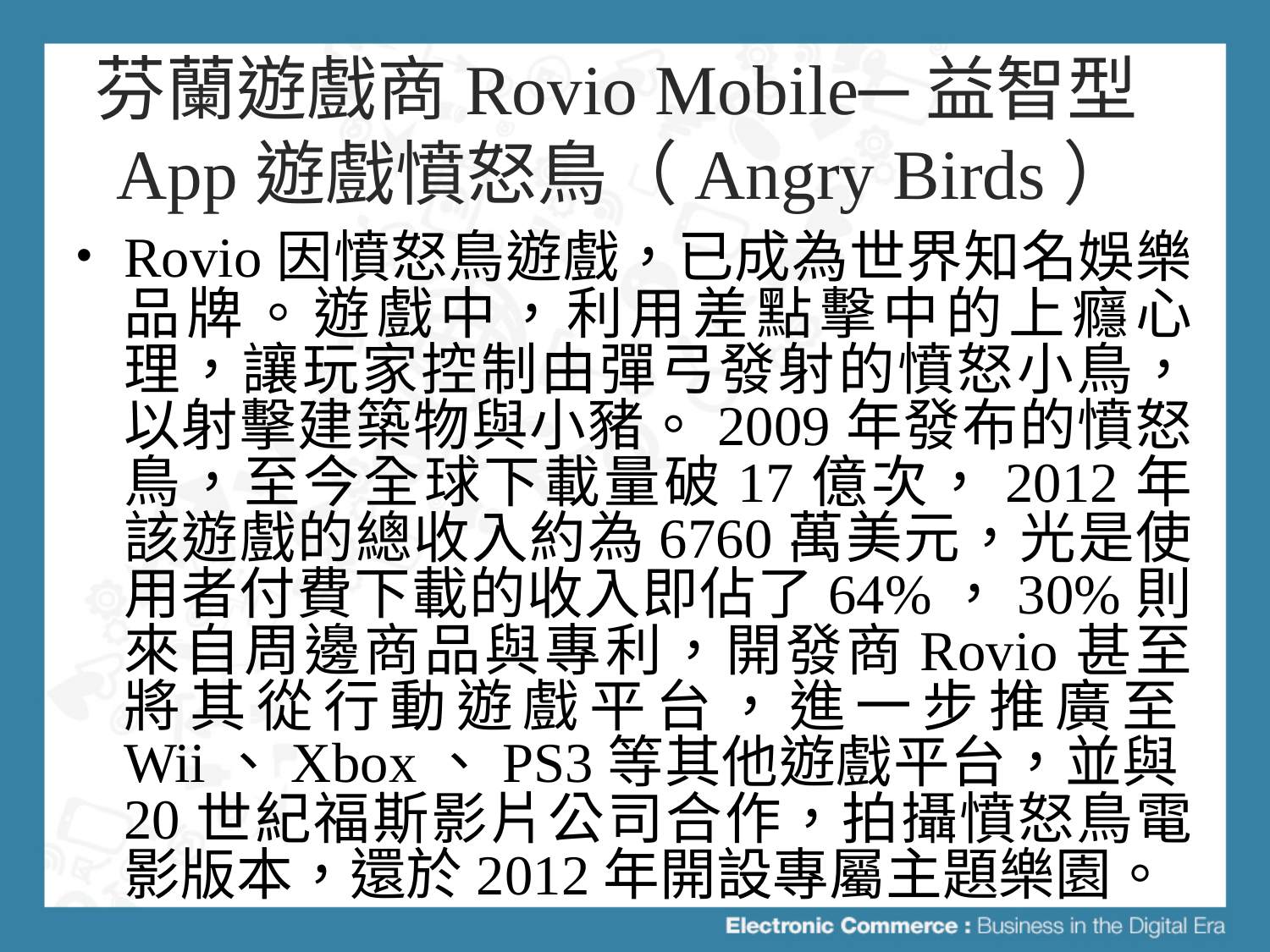

# 芬蘭遊戲商Rovio Mobile─益智型App遊戲憤怒鳥（Angry Birds）
Rovio因憤怒鳥遊戲，已成為世界知名娛樂品牌。遊戲中，利用差點擊中的上癮心理，讓玩家控制由彈弓發射的憤怒小鳥，以射擊建築物與小豬。2009年發布的憤怒鳥，至今全球下載量破17億次，2012年該遊戲的總收入約為6760萬美元，光是使用者付費下載的收入即佔了64%，30%則來自周邊商品與專利，開發商Rovio甚至將其從行動遊戲平台，進一步推廣至Wii、Xbox、PS3等其他遊戲平台，並與20世紀福斯影片公司合作，拍攝憤怒鳥電影版本，還於2012年開設專屬主題樂園。